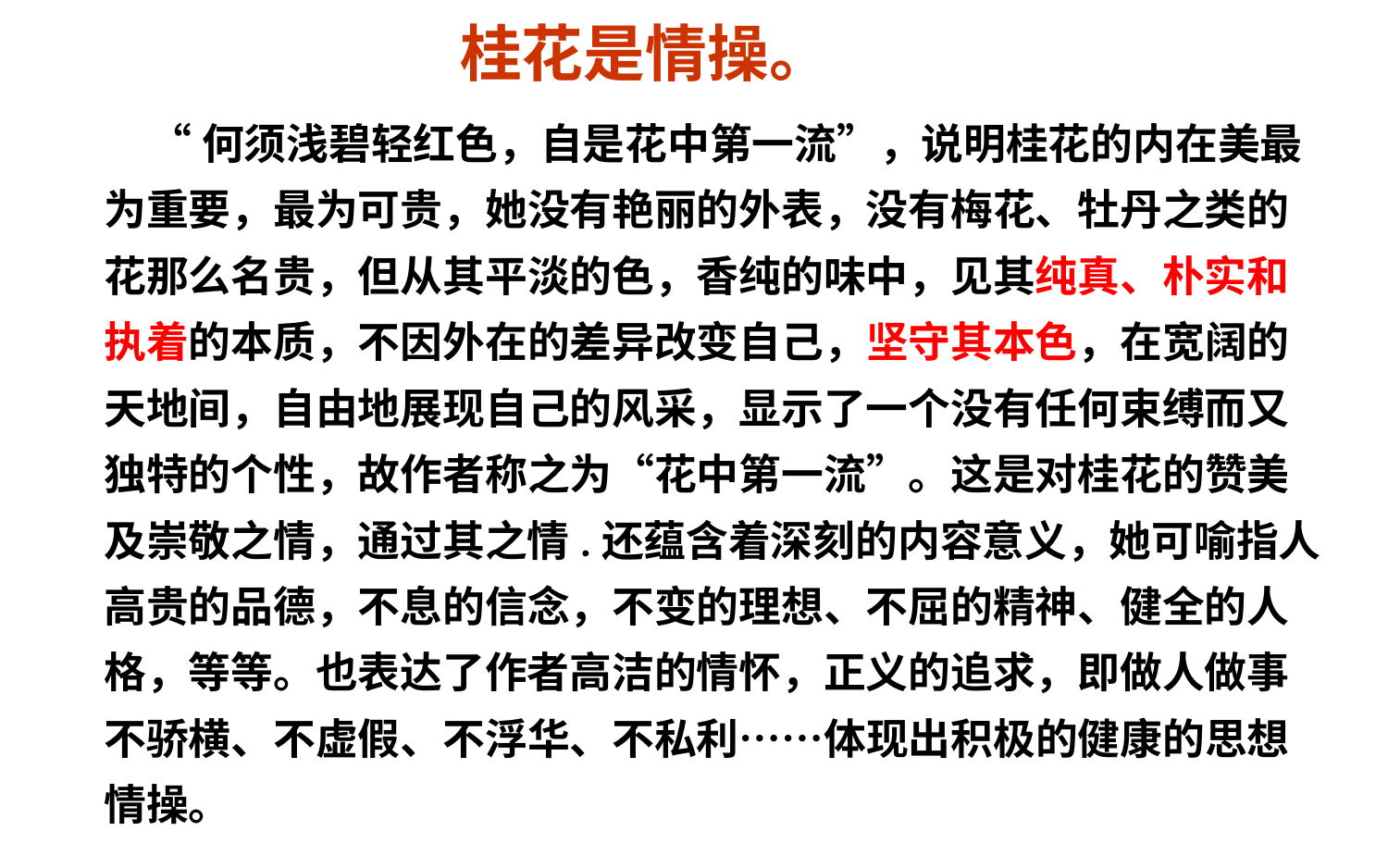

# 桂花是情操。
          “何须浅碧轻红色，自是花中第一流”，说明桂花的内在美最为重要，最为可贵，她没有艳丽的外表，没有梅花、牡丹之类的花那么名贵，但从其平淡的色，香纯的味中，见其纯真、朴实和执着的本质，不因外在的差异改变自己，坚守其本色，在宽阔的天地间，自由地展现自己的风采，显示了一个没有任何束缚而又独特的个性，故作者称之为“花中第一流”。这是对桂花的赞美及崇敬之情，通过其之情.还蕴含着深刻的内容意义，她可喻指人高贵的品德，不息的信念，不变的理想、不屈的精神、健全的人格，等等。也表达了作者高洁的情怀，正义的追求，即做人做事不骄横、不虚假、不浮华、不私利……体现出积极的健康的思想情操。